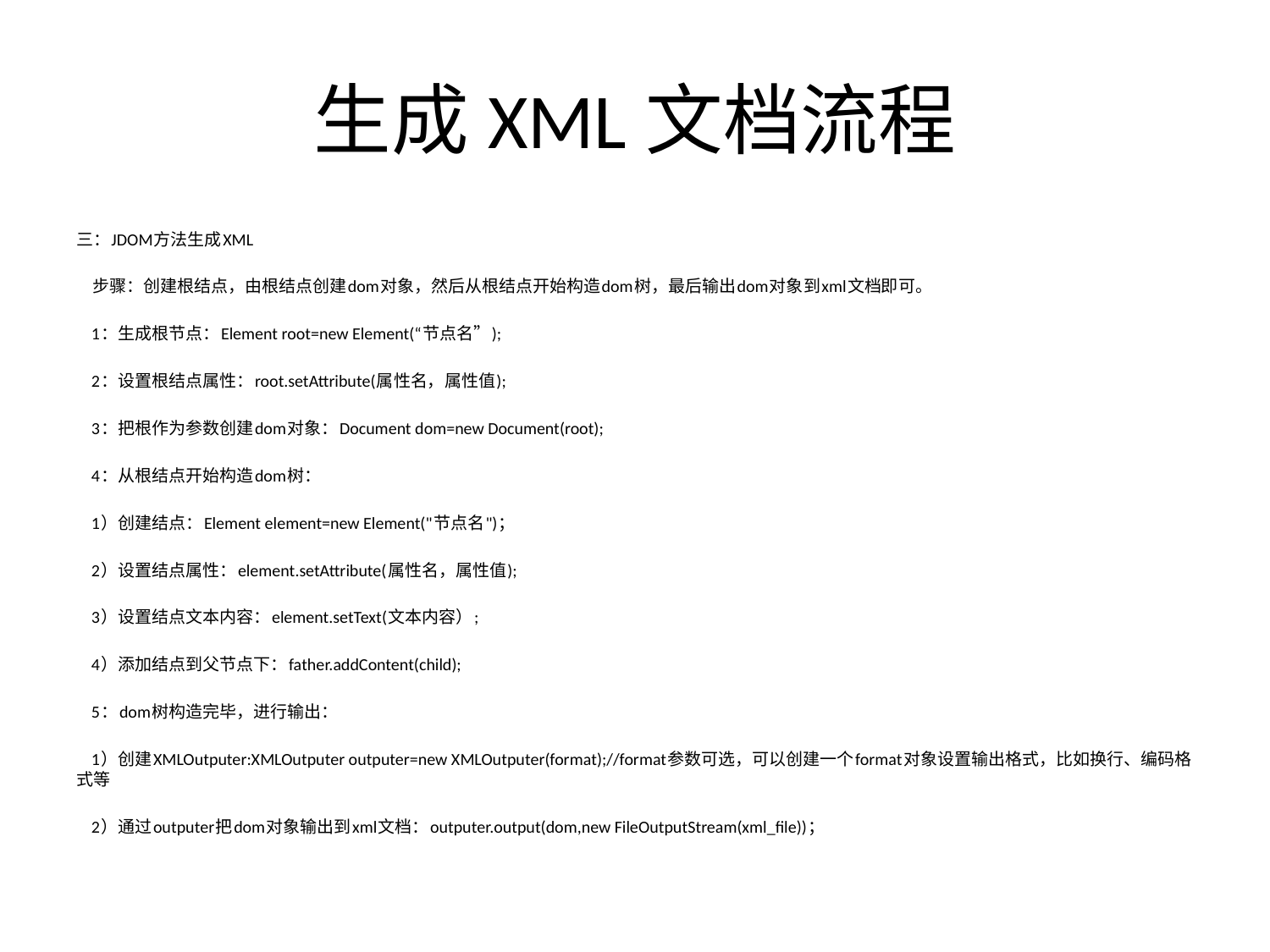

# 生成XML文档流程
三：JDOM方法生成XML

    步骤：创建根结点，由根结点创建dom对象，然后从根结点开始构造dom树，最后输出dom对象到xml文档即可。

    1：生成根节点：Element root=new Element(“节点名”);

    2：设置根结点属性：root.setAttribute(属性名，属性值);

    3：把根作为参数创建dom对象：Document dom=new Document(root);

    4：从根结点开始构造dom树：

    1）创建结点：Element element=new Element("节点名")；

    2）设置结点属性：element.setAttribute(属性名，属性值);

    3）设置结点文本内容：element.setText(文本内容）;

    4）添加结点到父节点下：father.addContent(child);

    5：dom树构造完毕，进行输出：

    1）创建XMLOutputer:XMLOutputer outputer=new XMLOutputer(format);//format参数可选，可以创建一个format对象设置输出格式，比如换行、编码格式等

    2）通过outputer把dom对象输出到xml文档：outputer.output(dom,new FileOutputStream(xml_file))；